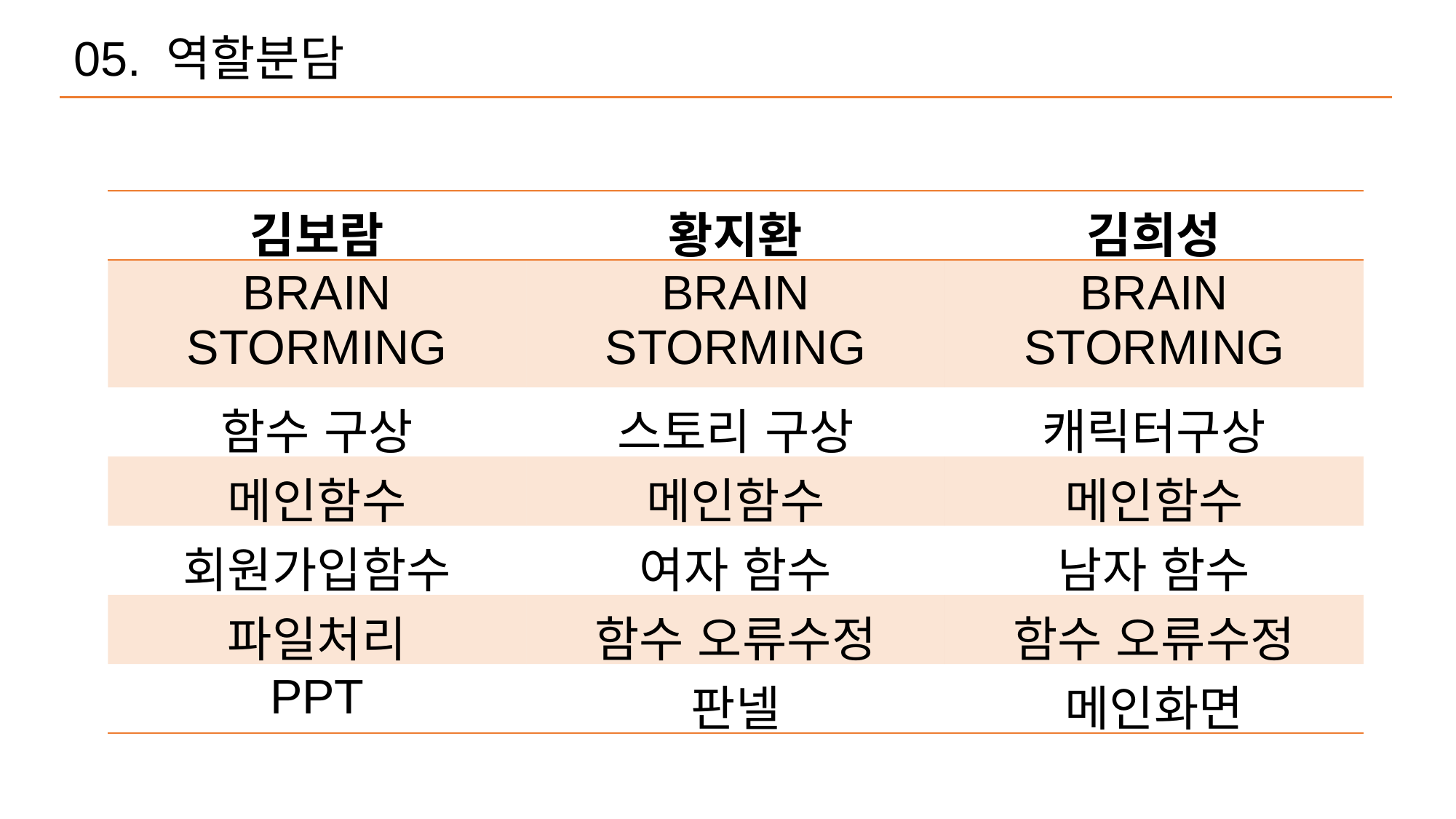

05. 역할분담

| 김보람 | 황지환 | 김희성 |
| --- | --- | --- |
| BRAIN STORMING | BRAIN STORMING | BRAIN STORMING |
| 함수 구상 | 스토리 구상 | 캐릭터구상 |
| 메인함수 | 메인함수 | 메인함수 |
| 회원가입함수 | 여자 함수 | 남자 함수 |
| 파일처리 | 함수 오류수정 | 함수 오류수정 |
| PPT | 판넬 | 메인화면 |